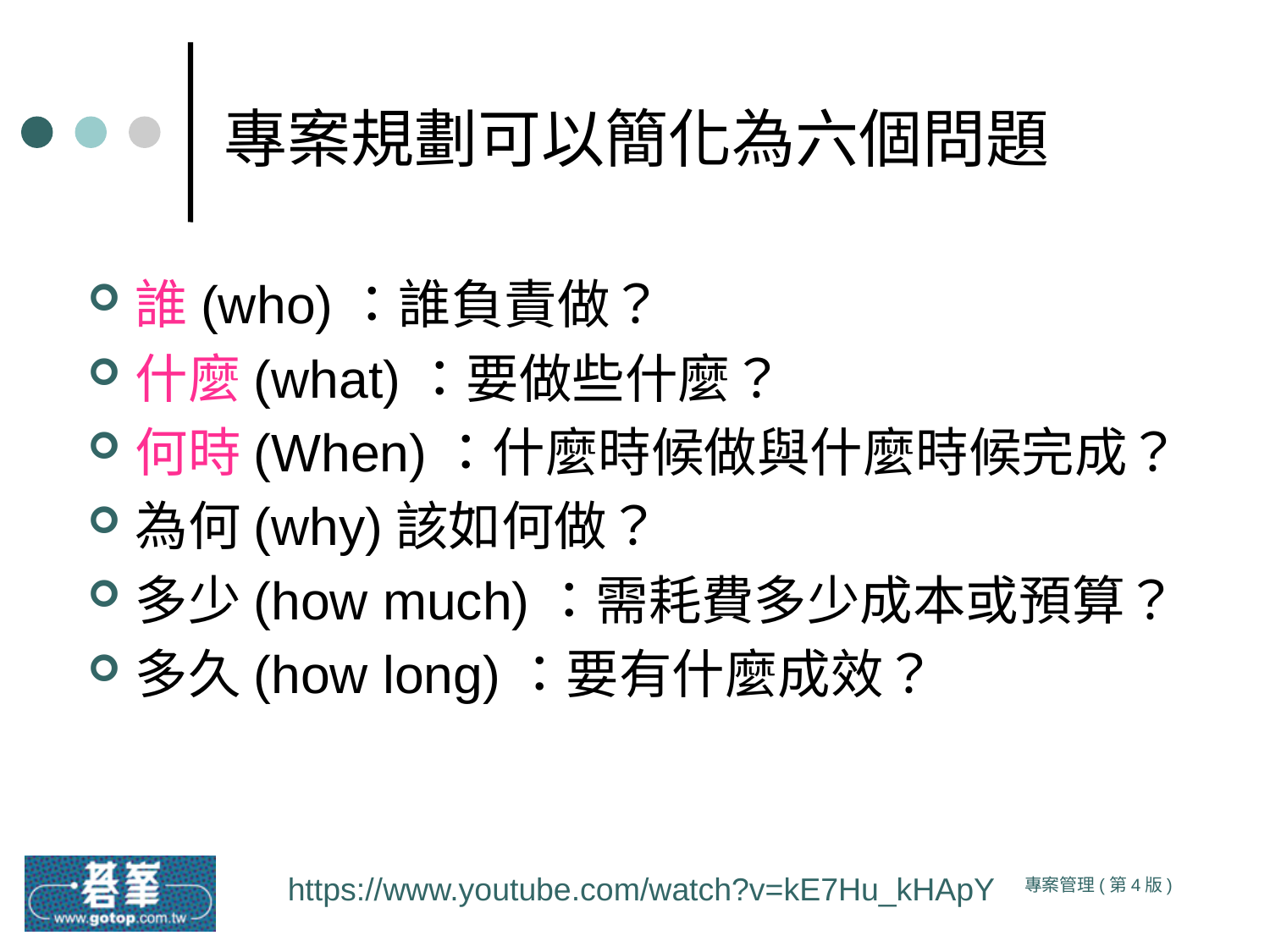

# 專案規劃可以簡化為六個問題
誰(who)：誰負責做？
什麼(what)：要做些什麼？
何時(When)：什麼時候做與什麼時候完成？
為何(why)該如何做？
多少(how much)：需耗費多少成本或預算？
多久(how long)：要有什麼成效？
https://www.youtube.com/watch?v=kE7Hu_kHApY
專案管理(第4版)